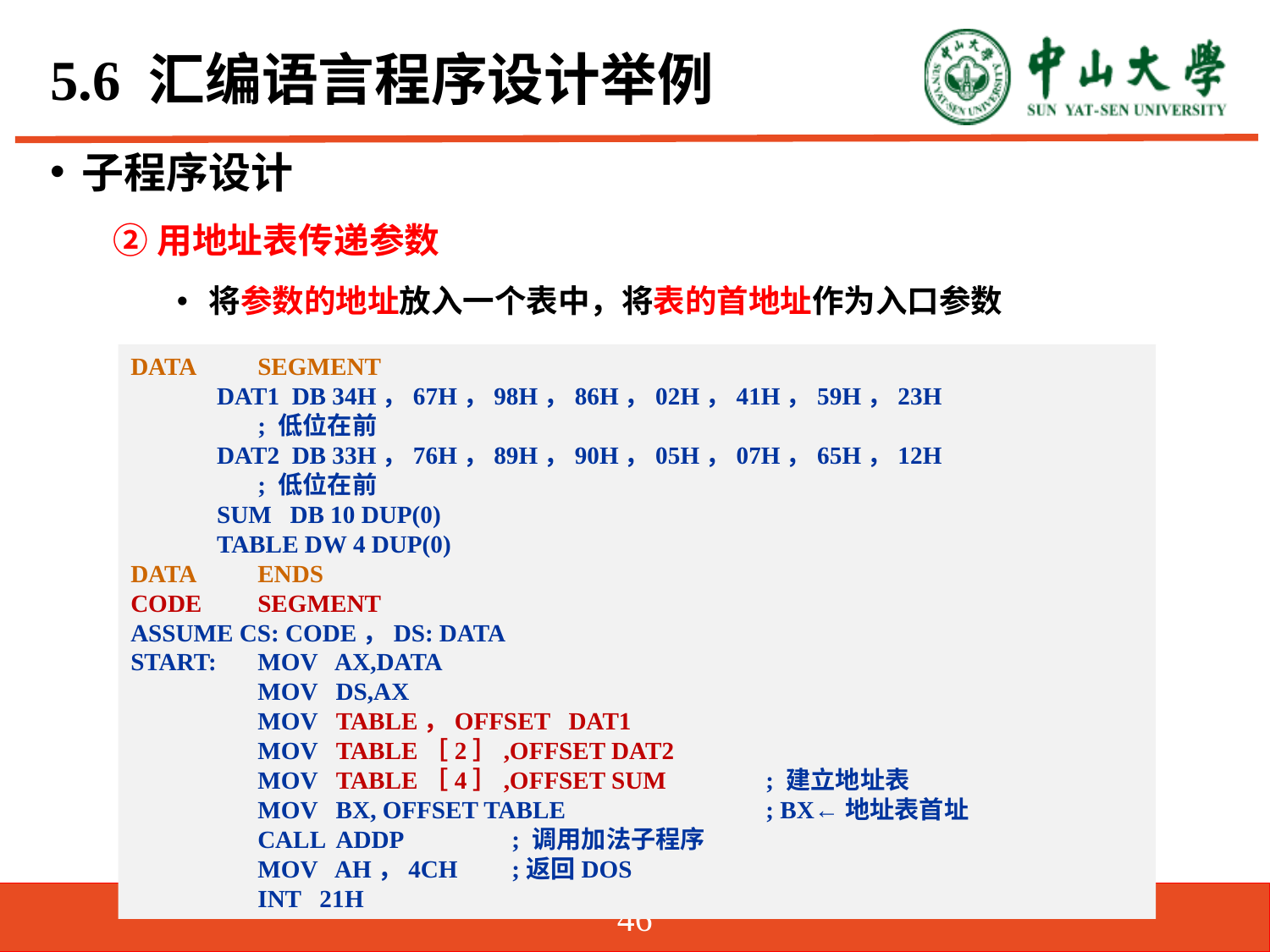

# 5.6 汇编语言程序设计举例
子程序设计
②用地址表传递参数
将参数的地址放入一个表中，将表的首地址作为入口参数
DATA	SEGMENT
              DAT1  DB 34H，67H，98H，86H，02H，41H，59H，23H		; 低位在前
              DAT2  DB 33H，76H，89H，90H，05H，07H，65H，12H		; 低位在前
              SUM   DB 10 DUP(0)
              TABLE DW 4 DUP(0)
DATA  	ENDS
CODE 	SEGMENT
ASSUME CS: CODE，DS: DATA
START: 	MOV   AX,DATA
       	MOV   DS,AX
                  	MOV   TABLE，OFFSET   DAT1
                	MOV   TABLE［2］,OFFSET DAT2
        	MOV   TABLE［4］,OFFSET SUM     	; 建立地址表
       	MOV   BX, OFFSET TABLE         		; BX←地址表首址
       	CALL  ADDP	; 调用加法子程序
    	MOV   AH，4CH	;返回DOS
       	INT   21H
46